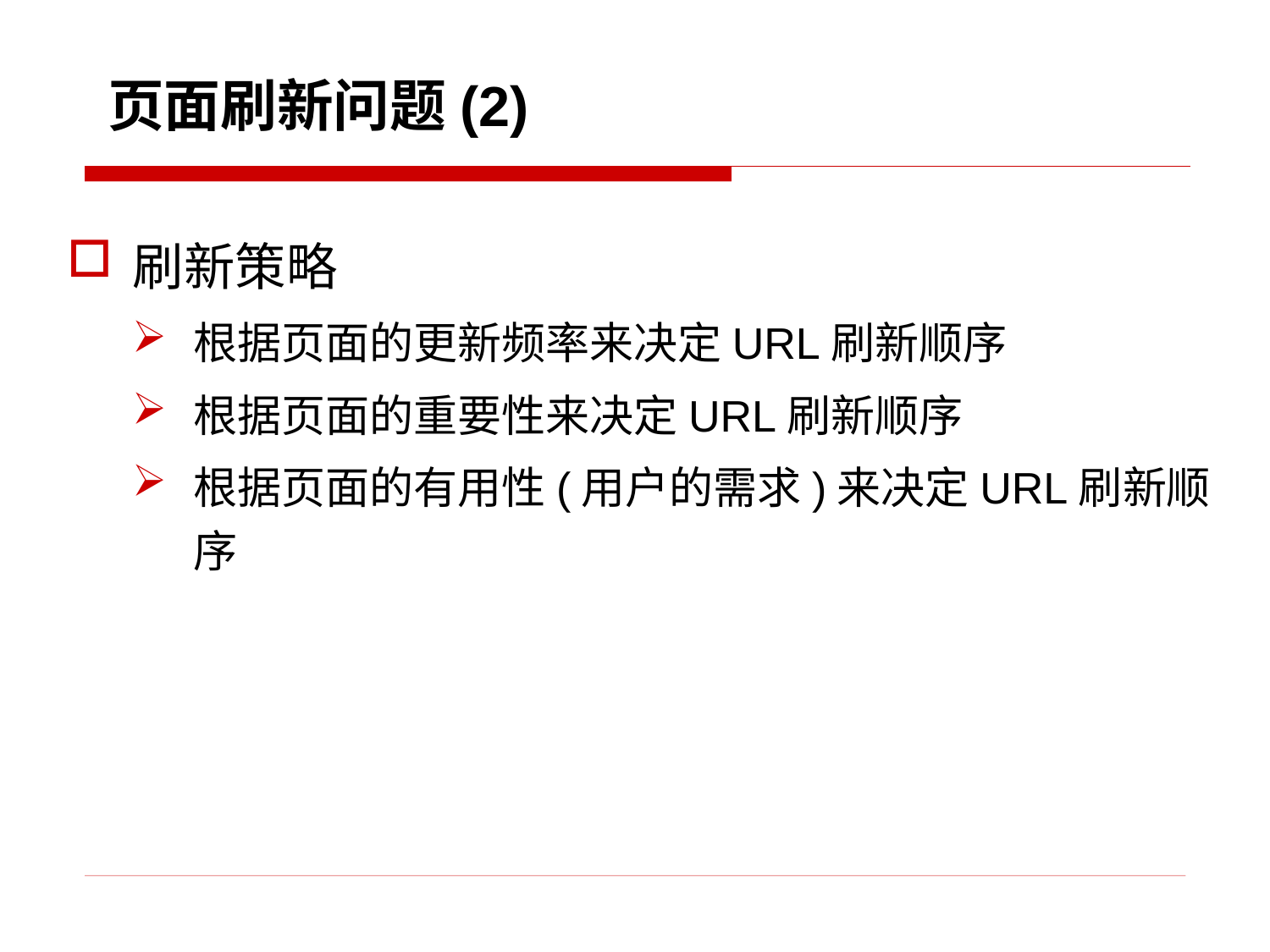

# 页面刷新问题(2)
刷新策略
根据页面的更新频率来决定URL刷新顺序
根据页面的重要性来决定URL刷新顺序
根据页面的有用性(用户的需求)来决定URL刷新顺序
55